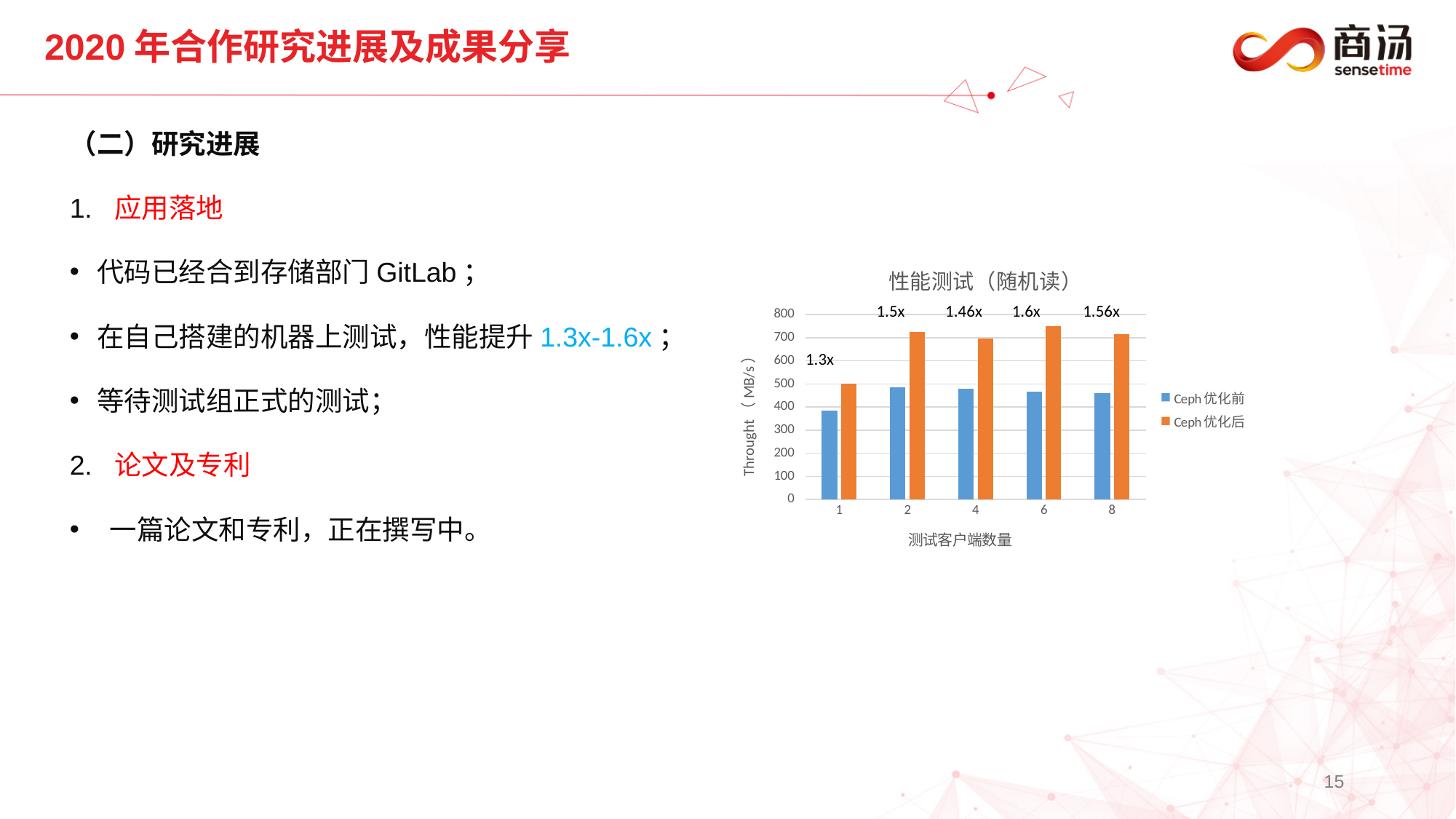

# 2020年合作研究进展及成果分享
（二）研究进展
1.  应用落地
代码已经合到存储部门GitLab；
在自己搭建的机器上测试，性能提升1.3x-1.6x；
等待测试组正式的测试；
2.  论文及专利
 一篇论文和专利，正在撰写中。

### Chart: 性能测试（随机读）

| Category |  |  |
|---|---|---|
| 1 | 385.58 | 501.254 |
| 2 | 483.91999999999996 | 725.88 |
| 4 | 477.75 | 697.09 |
| 6 | 467.72999999999996 | 748.3679999999999 |
| 8 | 458.9 | 715.884 |
1.5x
1.46x
1.6x
1.56x
1.3x
15